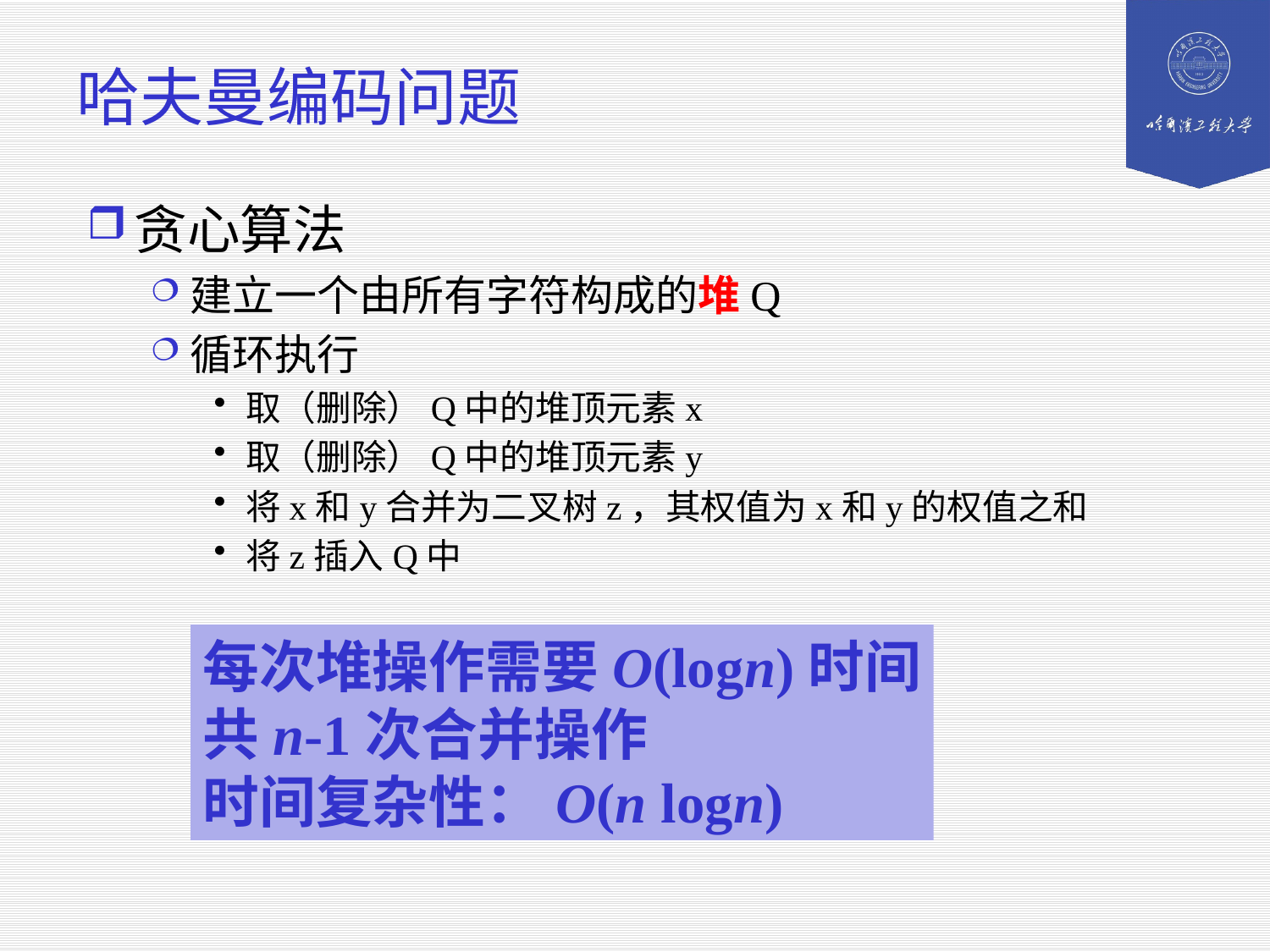

# 哈夫曼编码问题
贪心算法
建立一个由所有字符构成的堆Q
循环执行
取（删除）Q中的堆顶元素x
取（删除）Q中的堆顶元素y
将x和y合并为二叉树z，其权值为x和y的权值之和
将z插入Q中

每次堆操作需要O(logn)时间
共n-1次合并操作
时间复杂性：O(n logn)